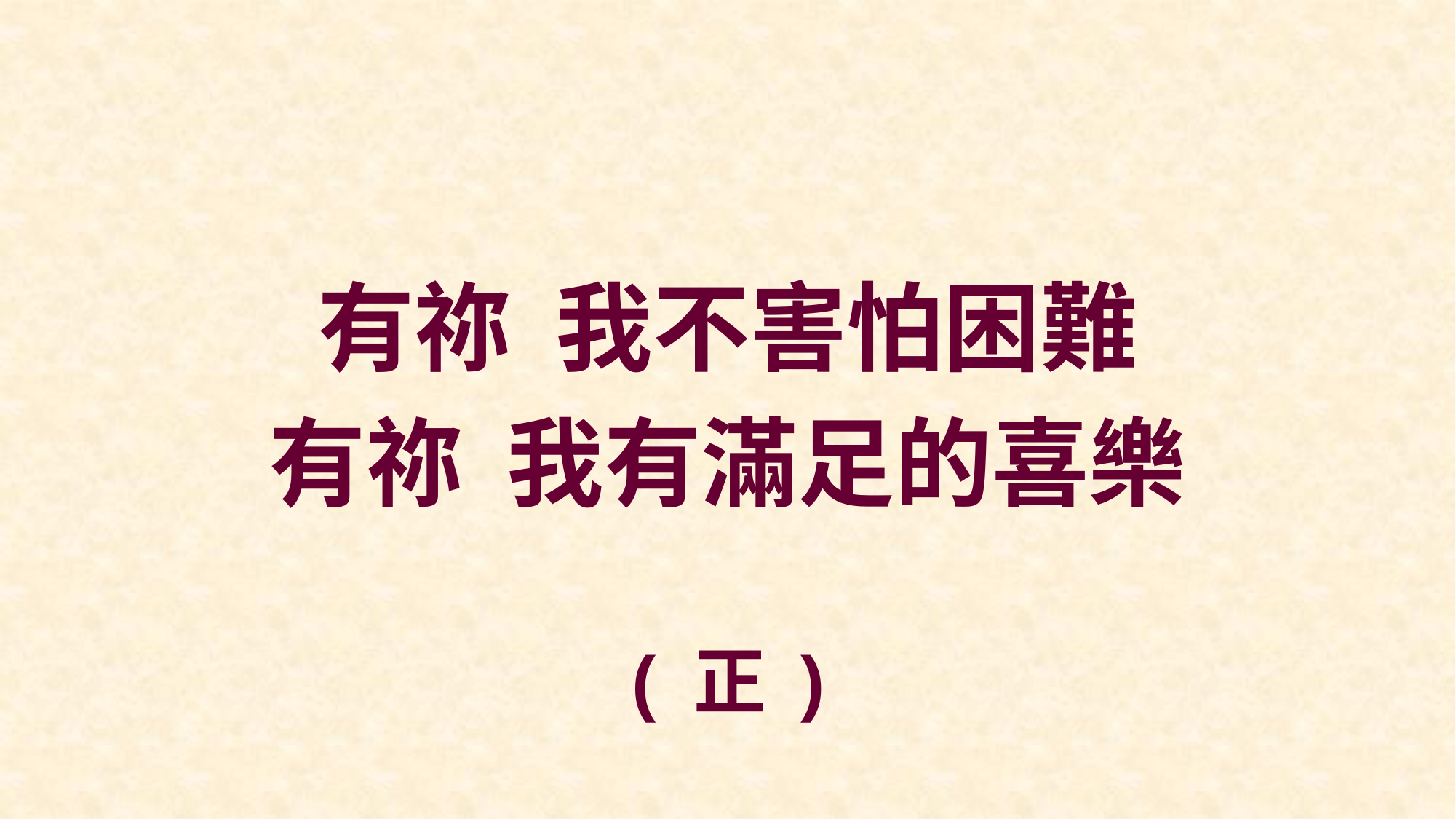

有祢  我不害怕困難
有祢  我有滿足的喜樂
( 正 )